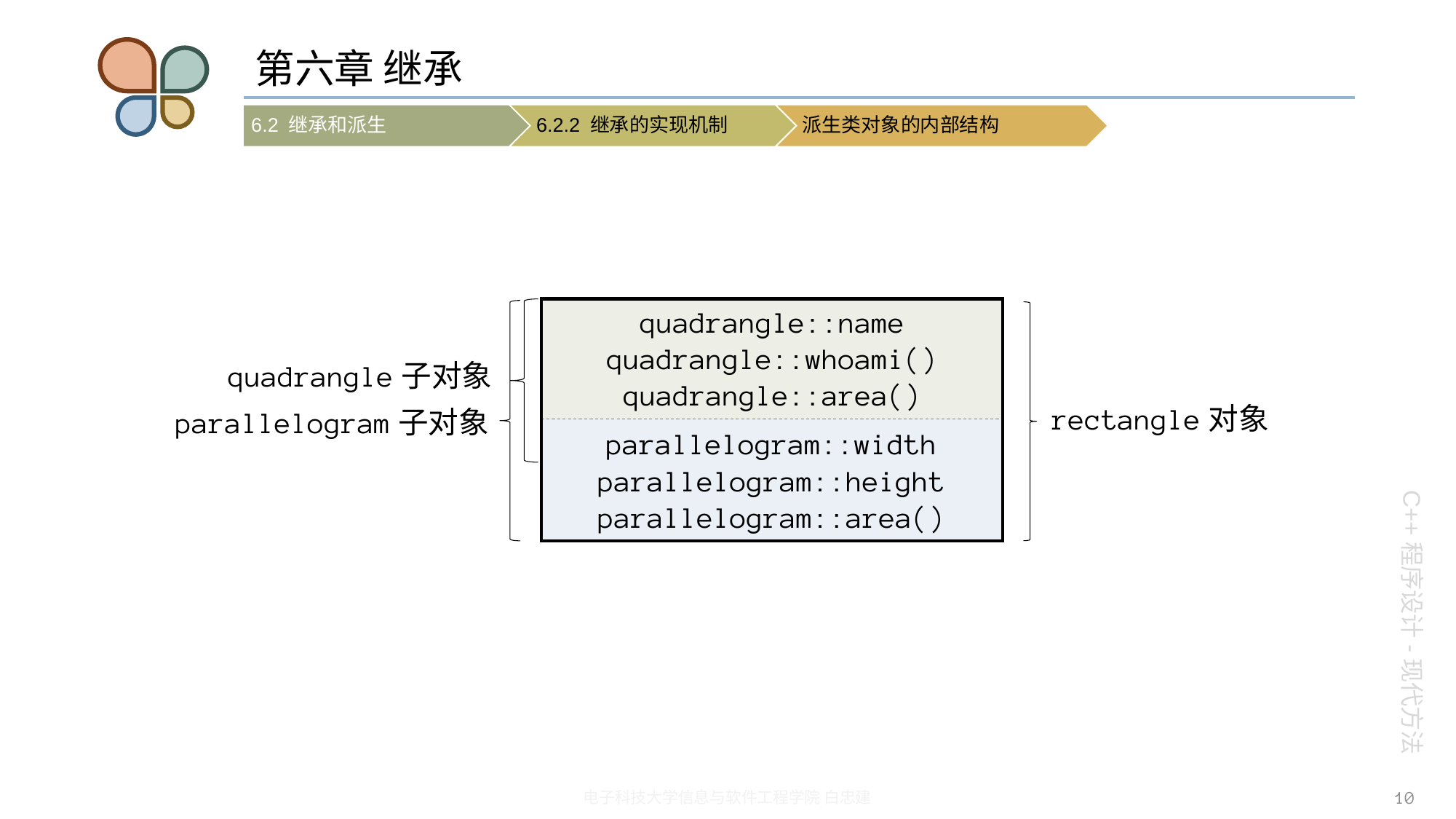

# 第六章 继承
6.2 继承和派生
6.2.2 继承的实现机制
派生类对象的内部结构

quadrangle::name
quadrangle::whoami()
quadrangle::area()

quadrangle子对象

rectangle对象

parallelogram子对象

parallelogram::width
parallelogram::height
parallelogram::area()

10